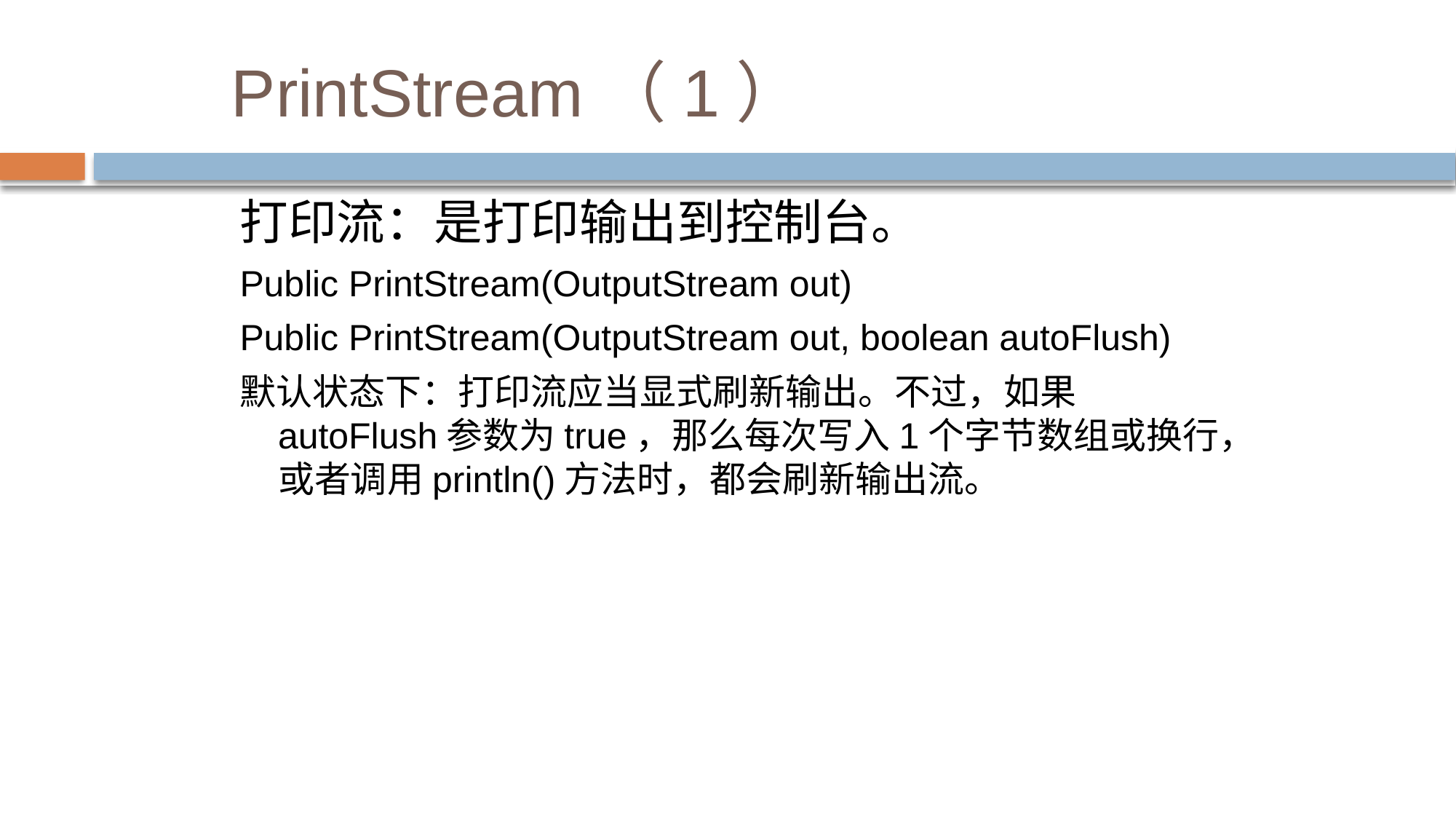

# PrintStream（1）
打印流：是打印输出到控制台。
Public PrintStream(OutputStream out)
Public PrintStream(OutputStream out, boolean autoFlush)
默认状态下：打印流应当显式刷新输出。不过，如果autoFlush参数为true，那么每次写入1个字节数组或换行，或者调用println()方法时，都会刷新输出流。